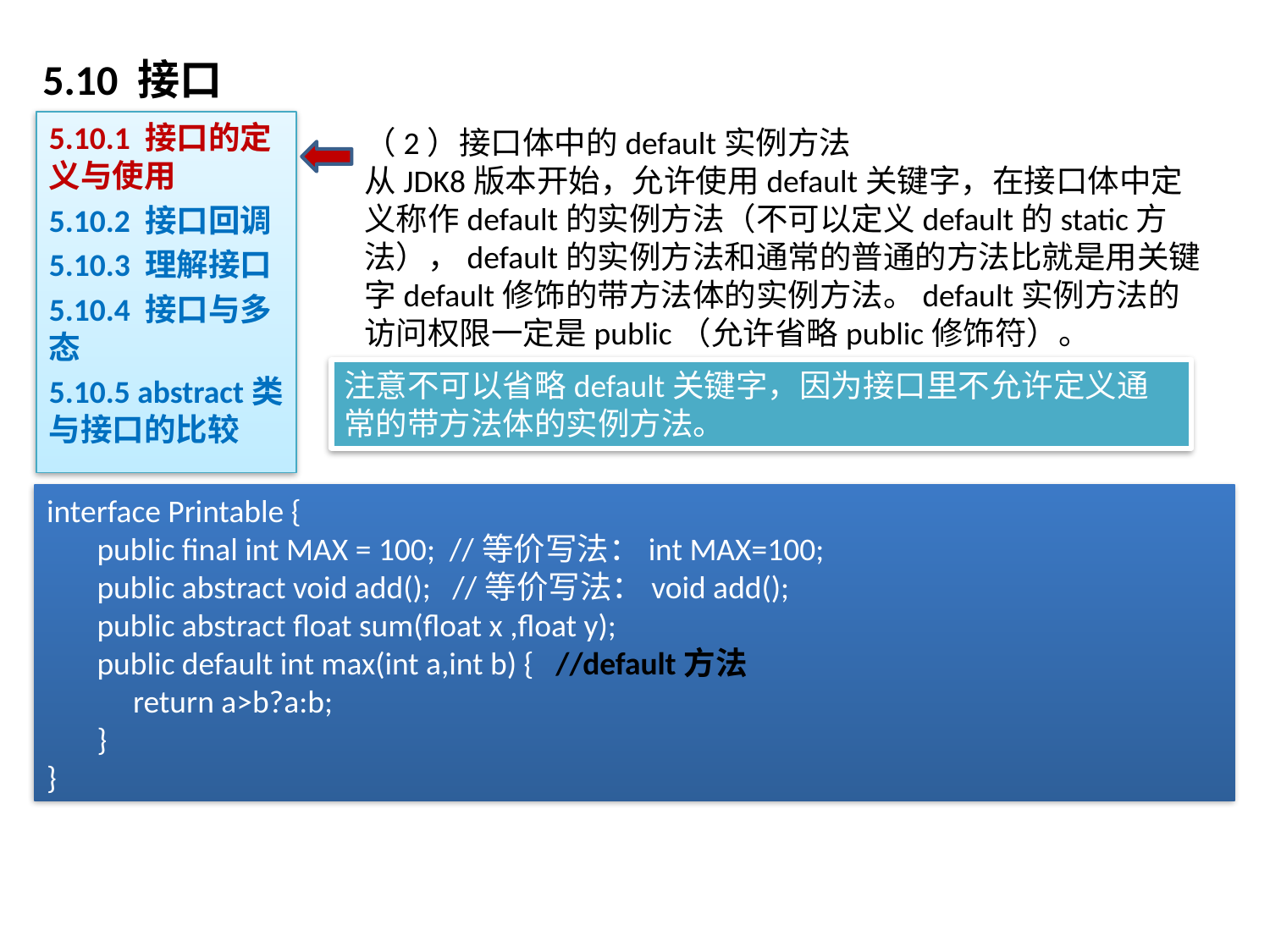

# 5.10 接口
5.10.1 接口的定义与使用
5.10.2 接口回调
5.10.3 理解接口
5.10.4 接口与多态
5.10.5 abstract类与接口的比较
（2）接口体中的default实例方法
从JDK8版本开始，允许使用default关键字，在接口体中定义称作default的实例方法（不可以定义default的static方法），default的实例方法和通常的普通的方法比就是用关键字default修饰的带方法体的实例方法。default实例方法的访问权限一定是public（允许省略public修饰符）。

注意不可以省略default关键字，因为接口里不允许定义通常的带方法体的实例方法。
interface Printable {
       public final int MAX = 100;  //等价写法：int MAX=100;
       public abstract void add();   //等价写法：void add();
       public abstract float sum(float x ,float y);
       public default int max(int a,int b) {   //default方法
            return a>b?a:b;
       }
}